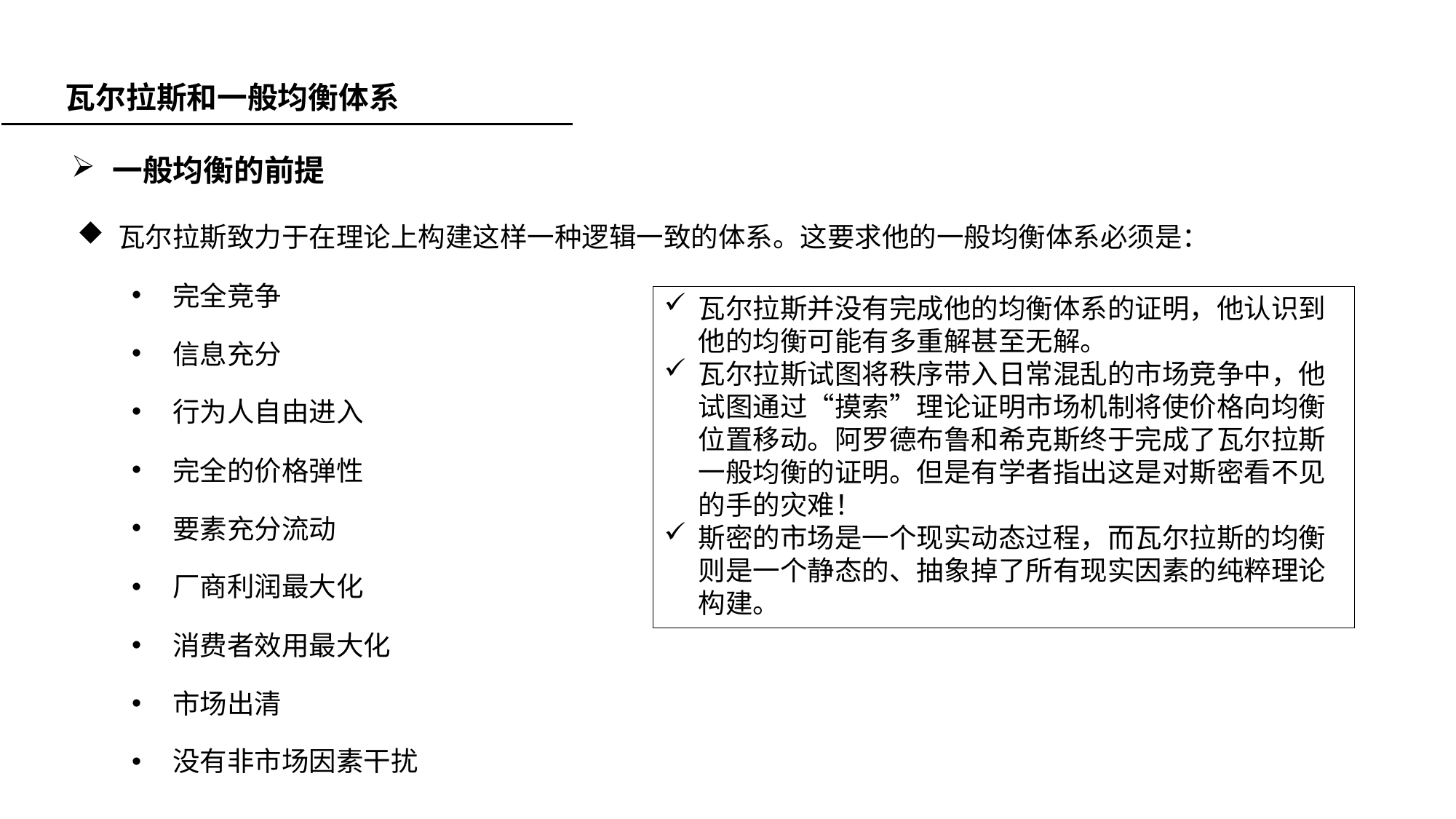

瓦尔拉斯和一般均衡体系
一般均衡的前提
瓦尔拉斯致力于在理论上构建这样一种逻辑一致的体系。这要求他的一般均衡体系必须是：
完全竞争
信息充分
行为人自由进入
完全的价格弹性
要素充分流动
厂商利润最大化
消费者效用最大化
市场出清
没有非市场因素干扰
瓦尔拉斯并没有完成他的均衡体系的证明，他认识到他的均衡可能有多重解甚至无解。
瓦尔拉斯试图将秩序带入日常混乱的市场竞争中，他试图通过“摸索”理论证明市场机制将使价格向均衡位置移动。阿罗德布鲁和希克斯终于完成了瓦尔拉斯一般均衡的证明。但是有学者指出这是对斯密看不见的手的灾难！
斯密的市场是一个现实动态过程，而瓦尔拉斯的均衡则是一个静态的、抽象掉了所有现实因素的纯粹理论构建。